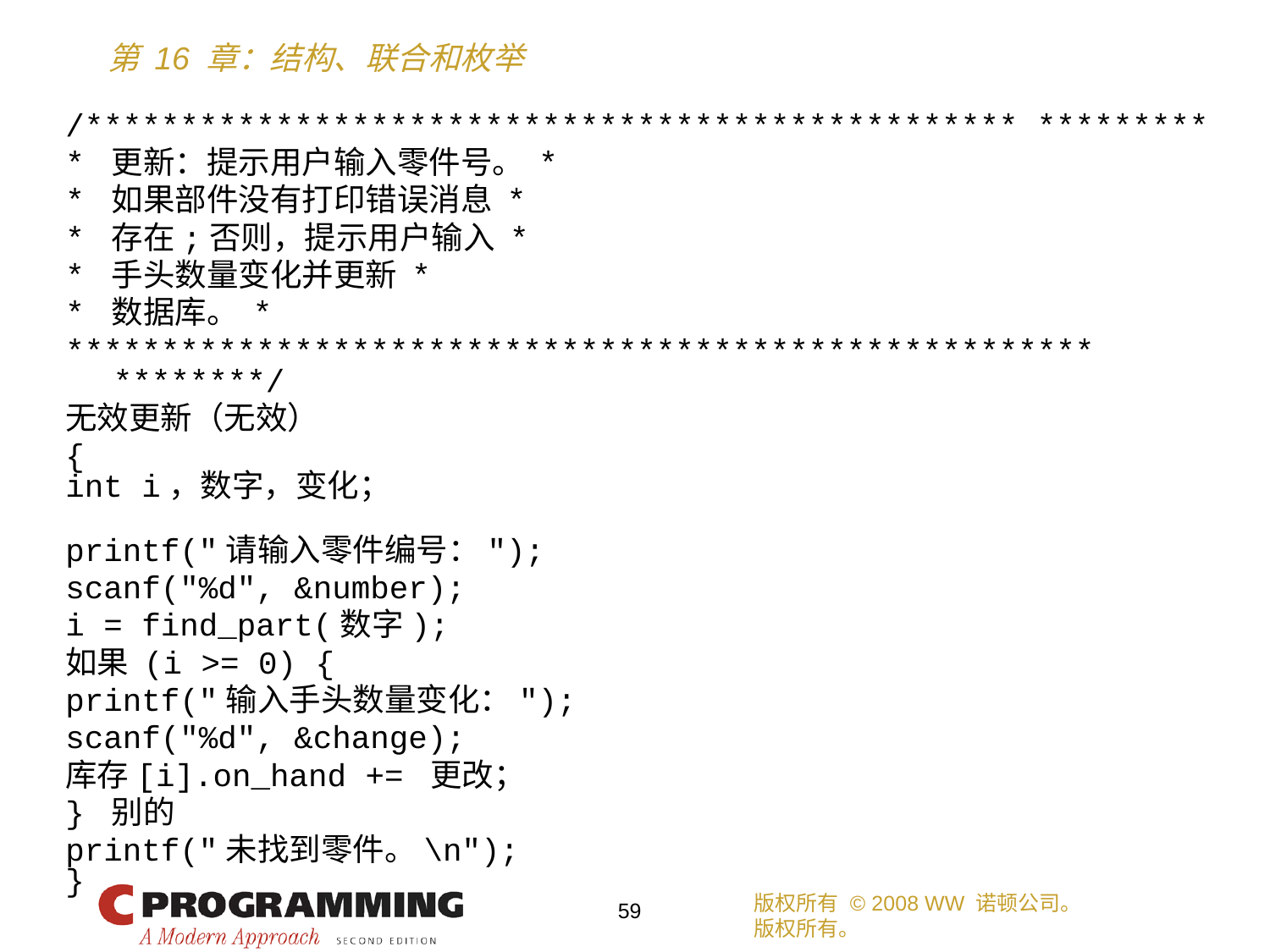

/************************************************* *********
* 更新：提示用户输入零件号。 *
* 如果部件没有打印错误消息 *
* 存在;否则，提示用户输入 *
* 手头数量变化并更新 *
* 数据库。 *
****************************************************** ********/
无效更新（无效）
{
int i，数字，变化；

printf("请输入零件编号：");
scanf("%d", &number);
i = find_part(数字);
如果 (i >= 0) {
printf("输入手头数量变化：");
scanf("%d", &change);
库存[i].on_hand += 更改；
} 别的
printf("未找到零件。\n");
}
版权所有 © 2008 WW 诺顿公司。
版权所有。
59